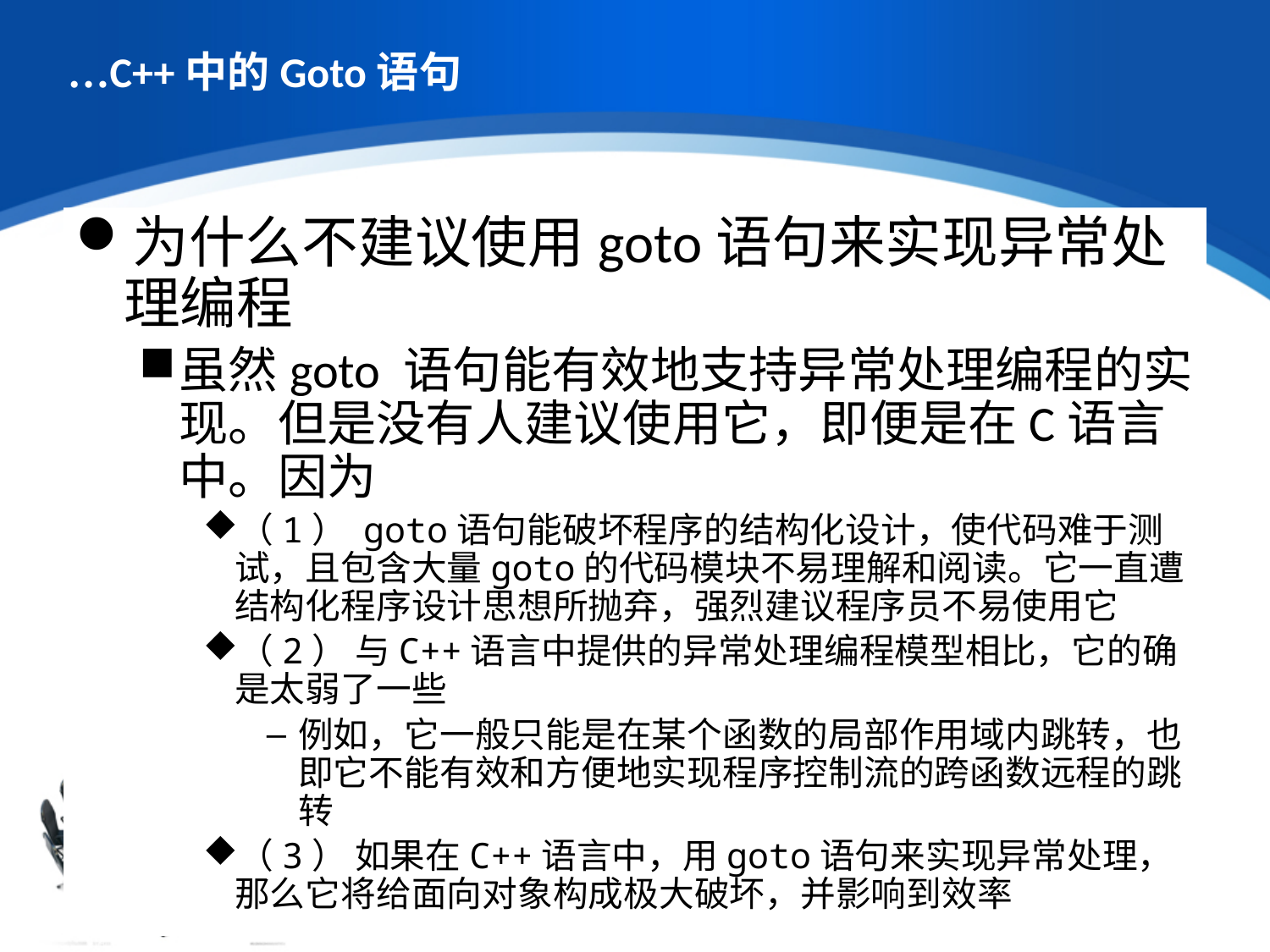

# …C++中的Goto语句
为什么不建议使用goto语句来实现异常处理编程
虽然goto 语句能有效地支持异常处理编程的实现。但是没有人建议使用它，即便是在C语言中。因为
（1） goto语句能破坏程序的结构化设计，使代码难于测试，且包含大量goto的代码模块不易理解和阅读。它一直遭结构化程序设计思想所抛弃，强烈建议程序员不易使用它
（2） 与C++语言中提供的异常处理编程模型相比，它的确是太弱了一些
例如，它一般只能是在某个函数的局部作用域内跳转，也即它不能有效和方便地实现程序控制流的跨函数远程的跳转
（3） 如果在C++语言中，用goto语句来实现异常处理，那么它将给面向对象构成极大破坏，并影响到效率